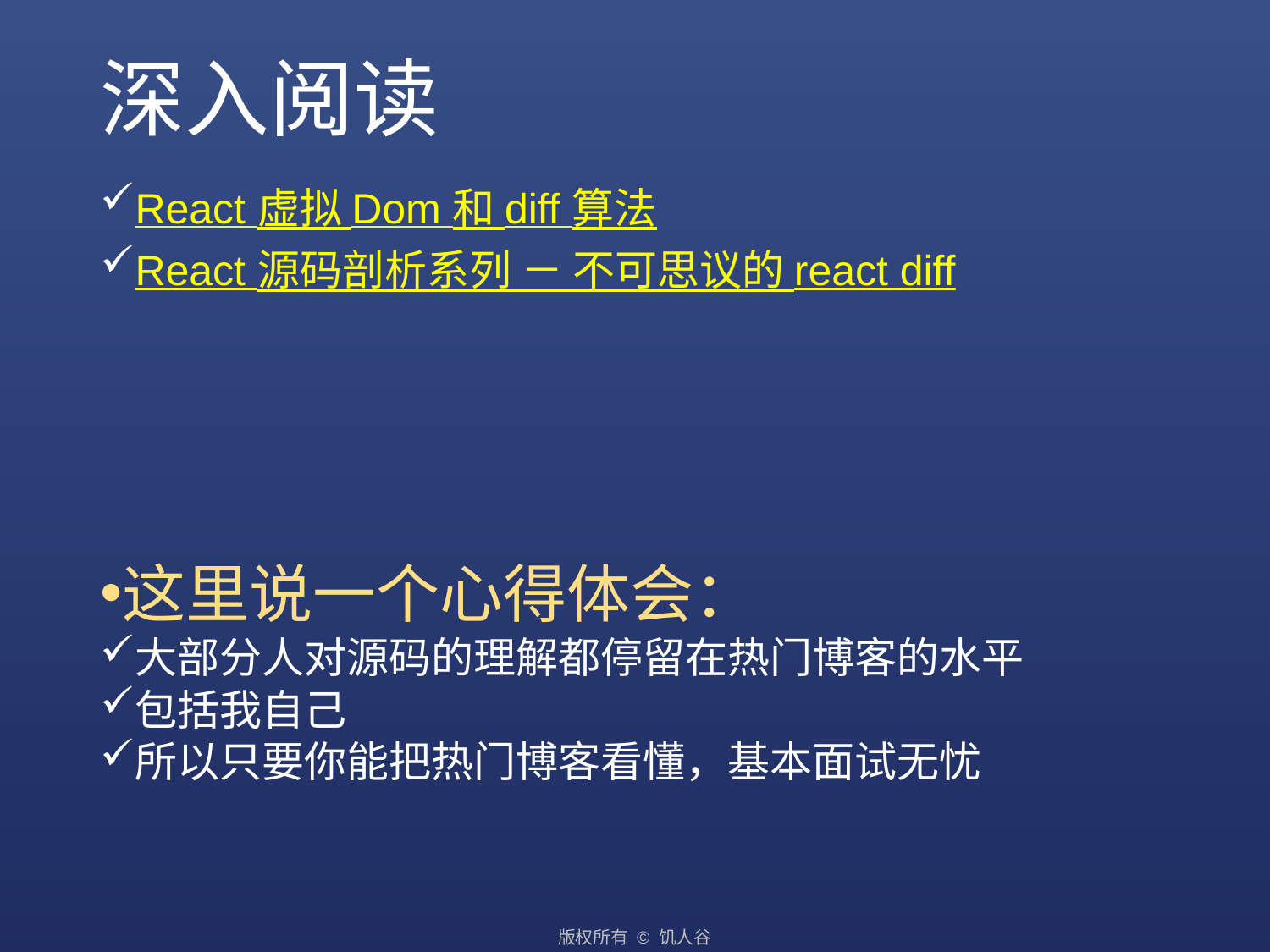

# 深入阅读
React 虚拟 Dom 和 diff 算法
React 源码剖析系列 － 不可思议的 react diff

这里说一个心得体会：
大部分人对源码的理解都停留在热门博客的水平
包括我自己
所以只要你能把热门博客看懂，基本面试无忧